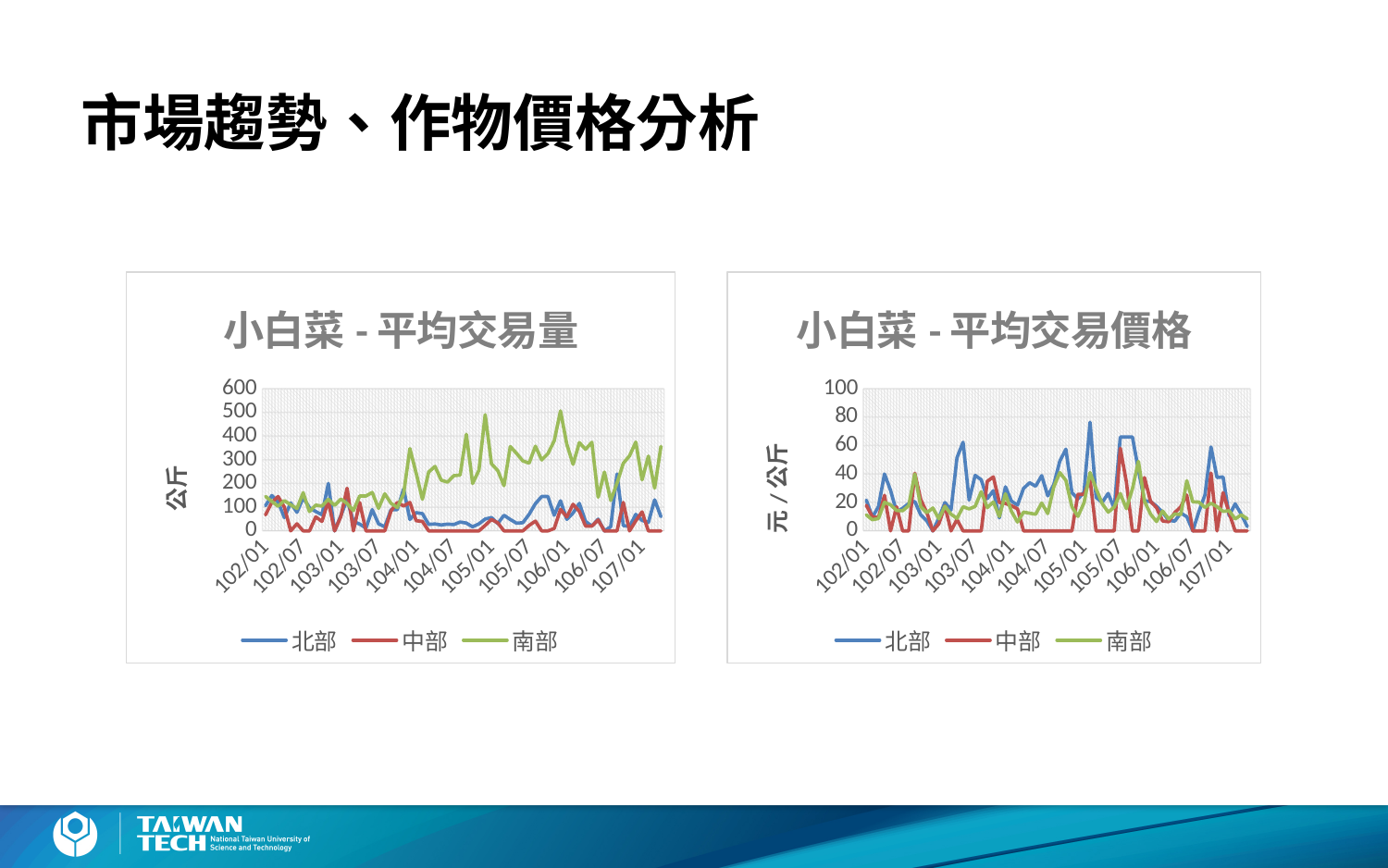

市場趨勢、作物價格分析

### Chart: 小白菜-平均交易量

| Category |  |  |  |
|---|---|---|---|
| 102/01 | 106.11 | 67.5 | 145.33 |
| 102/02 | 149.09 | 120.0 | 124.29 |
| 102/03 | 122.0 | 145.0 | 103.84 |
| 102/04 | 56.0 | 100.0 | 127.44 |
| 102/05 | 117.69 | 0.0 | 110.14 |
| 102/06 | 78.3 | 30.0 | 94.5 |
| 102/07 | 140.0 | 0.0 | 161.16 |
| 102/08 | 97.78 | 0.0 | 81.41 |
| 102/09 | 81.6 | 59.0 | 108.75 |
| 102/10 | 68.0 | 40.0 | 104.53 |
| 102/11 | 200.0 | 126.67 | 132.82 |
| 102/12 | 0.0 | 0.0 | 107.36 |
| 103/01 | 64.0 | 60.0 | 134.11 |
| 103/02 | 131.67 | 180.0 | 115.4 |
| 103/03 | 40.0 | 0.0 | 85.69 |
| 103/04 | 28.71 | 120.0 | 147.0 |
| 103/05 | 11.67 | 0.0 | 147.29 |
| 103/06 | 90.0 | 0.0 | 162.17 |
| 103/07 | 30.0 | 0.0 | 94.89 |
| 103/08 | 17.2 | 0.0 | 156.6 |
| 103/09 | 90.0 | 84.33 | 116.46 |
| 103/10 | 90.0 | 120.0 | 98.29 |
| 103/11 | 177.0 | 105.0 | 156.33 |
| 103/12 | 48.25 | 120.0 | 347.17 |
| 104/01 | 76.7 | 42.86 | 243.2 |
| 104/02 | 72.71 | 40.0 | 133.33 |
| 104/03 | 27.45 | 0.0 | 248.26 |
| 104/04 | 29.25 | 0.0 | 271.96 |
| 104/05 | 25.15 | 0.0 | 213.81 |
| 104/06 | 28.62 | 0.0 | 205.59 |
| 104/07 | 26.67 | 0.0 | 232.93 |
| 104/08 | 37.31 | 0.0 | 235.27 |
| 104/09 | 33.12 | 0.0 | 407.43 |
| 104/10 | 17.0 | 0.0 | 199.96 |
| 104/11 | 29.76 | 0.0 | 255.44 |
| 104/12 | 50.05 | 23.25 | 490.22 |
| 105/01 | 56.43 | 48.18 | 282.96 |
| 105/02 | 30.8 | 34.0 | 254.53 |
| 105/03 | 66.0 | 0.0 | 190.77 |
| 105/04 | 48.0 | 0.0 | 355.71 |
| 105/05 | 32.56 | 0.0 | 326.67 |
| 105/06 | 34.5 | 0.0 | 294.95 |
| 105/07 | 70.0 | 23.33 | 285.87 |
| 105/08 | 115.0 | 41.12 | 357.29 |
| 105/09 | 145.0 | 0.0 | 299.35 |
| 105/10 | 145.0 | 0.0 | 325.62 |
| 105/11 | 66.0 | 10.0 | 379.58 |
| 105/12 | 126.93 | 90.73 | 505.89 |
| 106/01 | 48.6 | 58.63 | 365.91 |
| 106/02 | 75.42 | 112.5 | 280.62 |
| 106/03 | 116.0 | 82.0 | 372.33 |
| 106/04 | 40.0 | 20.0 | 344.12 |
| 106/05 | 20.0 | 20.0 | 373.68 |
| 106/06 | 49.5 | 46.0 | 141.73 |
| 106/07 | 0.0 | 0.0 | 248.04 |
| 106/08 | 17.5 | 0.0 | 128.53 |
| 106/09 | 240.0 | 0.0 | 201.04 |
| 106/10 | 22.22 | 120.0 | 285.14 |
| 106/11 | 18.44 | 0.0 | 316.3 |
| 106/12 | 69.52 | 42.86 | 374.7 |
| 107/01 | 44.33 | 80.0 | 215.32 |
| 107/02 | 35.5 | 0.0 | 315.19 |
| 107/03 | 131.0 | 0.0 | 180.42 |
| 107/04 | 60.0 | 0.0 | 356.43 |

### Chart: 小白菜-平均交易價格

| Category |  |  |  |
|---|---|---|---|
| 102/01 | 21.64 | 18.0 | 11.25 |
| 102/02 | 9.63 | 9.83 | 7.81 |
| 102/03 | 17.02 | 9.35 | 8.66 |
| 102/04 | 40.0 | 25.0 | 20.1 |
| 102/05 | 28.49 | 0.0 | 18.33 |
| 102/06 | 13.35 | 17.0 | 14.38 |
| 102/07 | 15.89 | 0.0 | 14.17 |
| 102/08 | 19.31 | 0.0 | 17.75 |
| 102/09 | 20.7 | 40.5 | 39.92 |
| 102/10 | 11.26 | 22.0 | 17.01 |
| 102/11 | 7.0 | 12.8 | 12.75 |
| 102/12 | 0.0 | 0.0 | 16.11 |
| 103/01 | 8.96 | 5.0 | 8.49 |
| 103/02 | 19.93 | 17.6 | 17.27 |
| 103/03 | 14.6 | 0.0 | 11.74 |
| 103/04 | 51.49 | 8.0 | 8.8 |
| 103/05 | 62.33 | 0.0 | 16.99 |
| 103/06 | 21.65 | 0.0 | 15.45 |
| 103/07 | 39.0 | 0.0 | 17.22 |
| 103/08 | 36.0 | 0.0 | 27.54 |
| 103/09 | 22.62 | 34.83 | 16.39 |
| 103/10 | 28.27 | 38.0 | 20.34 |
| 103/11 | 9.18 | 20.0 | 10.11 |
| 103/12 | 30.99 | 19.3 | 26.07 |
| 104/01 | 20.93 | 17.71 | 13.63 |
| 104/02 | 18.13 | 15.5 | 6.2 |
| 104/03 | 29.86 | 0.0 | 13.19 |
| 104/04 | 33.83 | 0.0 | 12.41 |
| 104/05 | 31.4 | 0.0 | 11.7 |
| 104/06 | 38.83 | 0.0 | 19.59 |
| 104/07 | 24.67 | 0.0 | 12.14 |
| 104/08 | 32.54 | 0.0 | 30.9 |
| 104/09 | 48.98 | 0.0 | 40.99 |
| 104/10 | 57.46 | 0.0 | 35.54 |
| 104/11 | 26.94 | 0.0 | 16.98 |
| 104/12 | 22.41 | 25.75 | 10.21 |
| 105/01 | 27.19 | 25.71 | 19.65 |
| 105/02 | 76.4 | 36.2 | 41.01 |
| 105/03 | 23.5 | 0.0 | 29.61 |
| 105/04 | 20.0 | 0.0 | 19.27 |
| 105/05 | 26.33 | 0.0 | 13.15 |
| 105/06 | 15.75 | 0.0 | 16.73 |
| 105/07 | 66.0 | 58.08 | 26.27 |
| 105/08 | 66.0 | 34.5 | 15.65 |
| 105/09 | 66.0 | 0.0 | 29.52 |
| 105/10 | 42.8 | 0.0 | 48.9 |
| 105/11 | 21.1 | 37.5 | 20.8 |
| 105/12 | 20.57 | 20.74 | 11.76 |
| 106/01 | 17.34 | 16.28 | 6.6 |
| 106/02 | 13.03 | 7.0 | 13.99 |
| 106/03 | 7.39 | 6.4 | 8.36 |
| 106/04 | 6.83 | 12.75 | 11.84 |
| 106/05 | 12.5 | 17.0 | 11.5 |
| 106/06 | 10.0 | 25.2 | 35.27 |
| 106/07 | 0.0 | 0.0 | 20.42 |
| 106/08 | 13.5 | 0.0 | 20.24 |
| 106/09 | 25.2 | 0.0 | 16.52 |
| 106/10 | 59.0 | 40.67 | 19.43 |
| 106/11 | 37.57 | 0.0 | 17.03 |
| 106/12 | 37.91 | 26.89 | 13.71 |
| 107/01 | 10.67 | 12.5 | 14.14 |
| 107/02 | 19.0 | 0.0 | 8.41 |
| 107/03 | 11.77 | 0.0 | 11.26 |
| 107/04 | 3.0 | 0.0 | 8.46 |